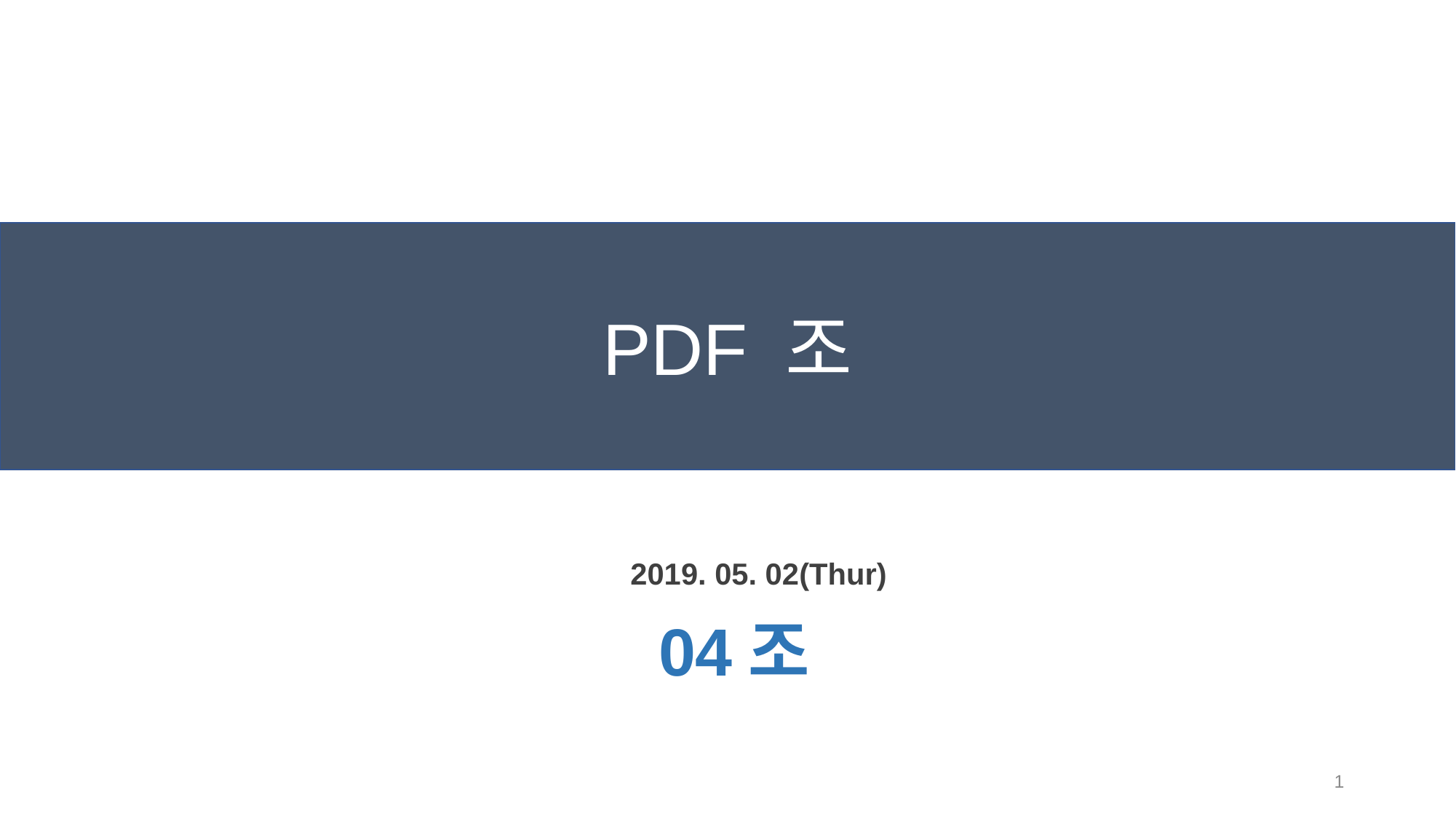

PDF 조
2019. 05. 02(Thur)
04조
1